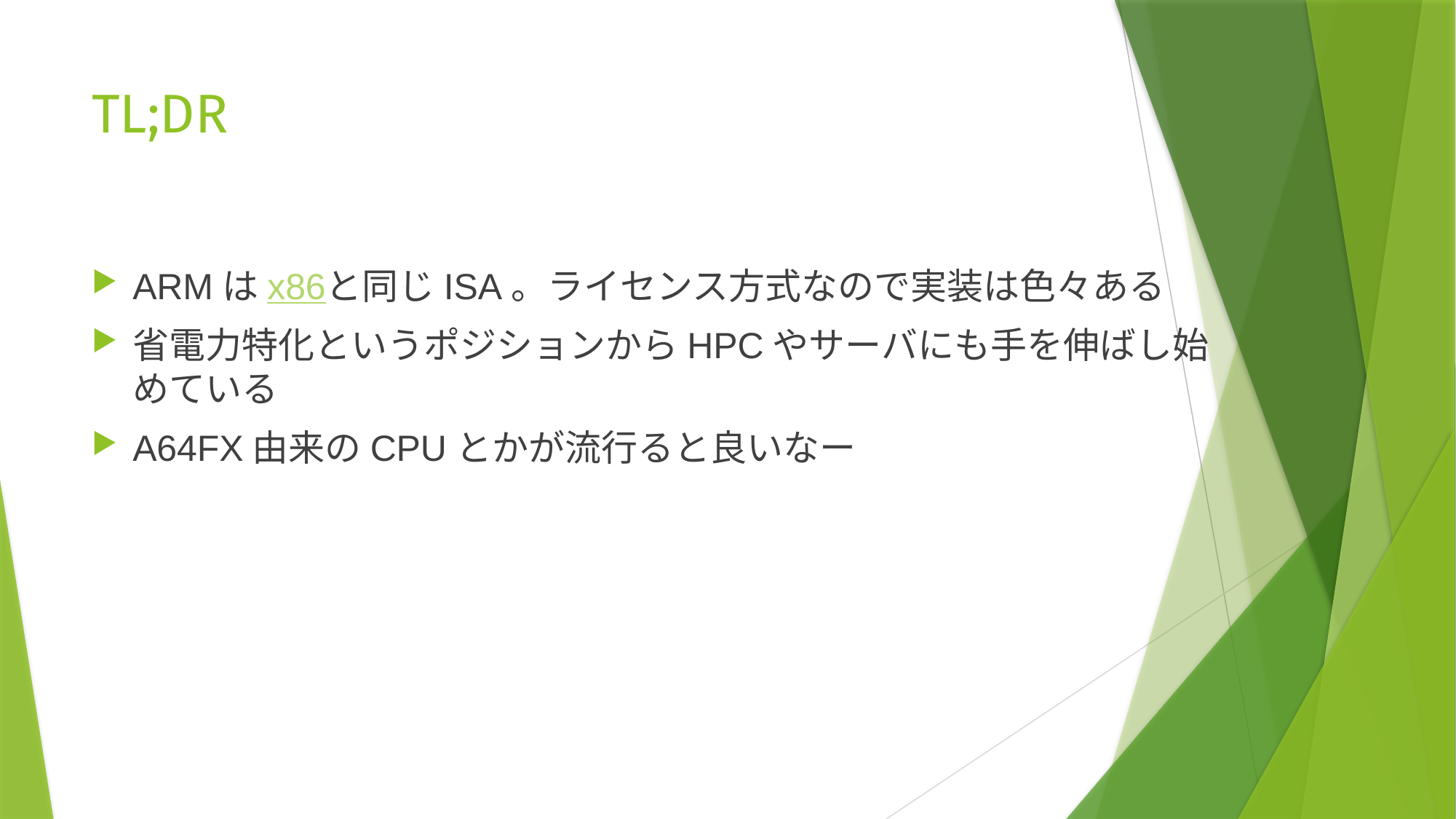

# TL;DR
ARMはx86と同じISA。ライセンス方式なので実装は色々ある
省電力特化というポジションからHPCやサーバにも手を伸ばし始めている
A64FX由来のCPUとかが流行ると良いなー